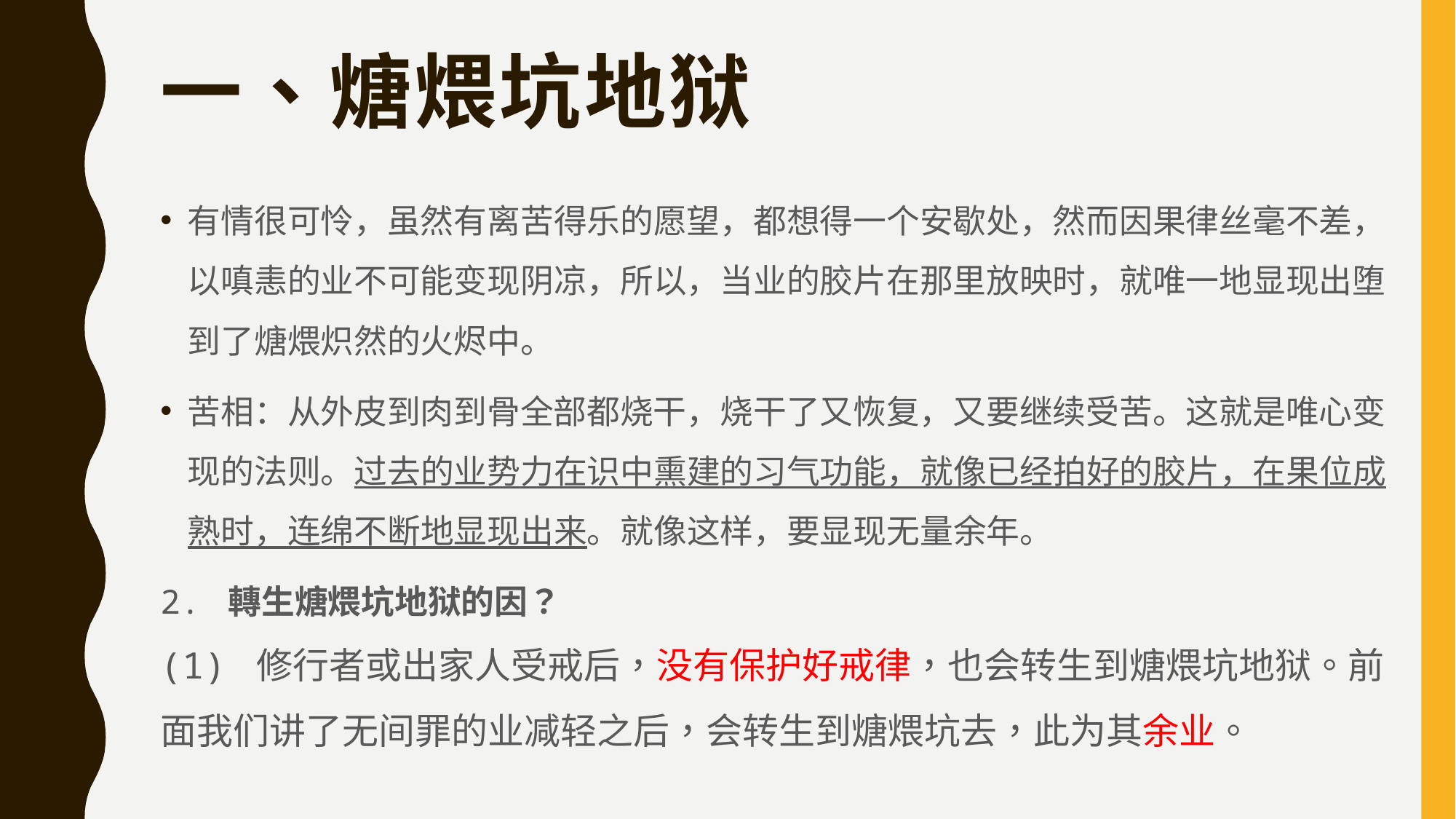

# 一、煻煨坑地狱
有情很可怜，虽然有离苦得乐的愿望，都想得一个安歇处，然而因果律丝毫不差，以嗔恚的业不可能变现阴凉，所以，当业的胶片在那里放映时，就唯一地显现出堕到了煻煨炽然的火烬中。
苦相：从外皮到肉到骨全部都烧干，烧干了又恢复，又要继续受苦。这就是唯心变现的法则。过去的业势力在识中熏建的习气功能，就像已经拍好的胶片，在果位成熟时，连绵不断地显现出来。就像这样，要显现无量余年。
2. 轉生煻煨坑地狱的因？
(1) 修行者或出家人受戒后，没有保护好戒律，也会转生到煻煨坑地狱。前面我们讲了无间罪的业减轻之后，会转生到煻煨坑去，此为其余业。